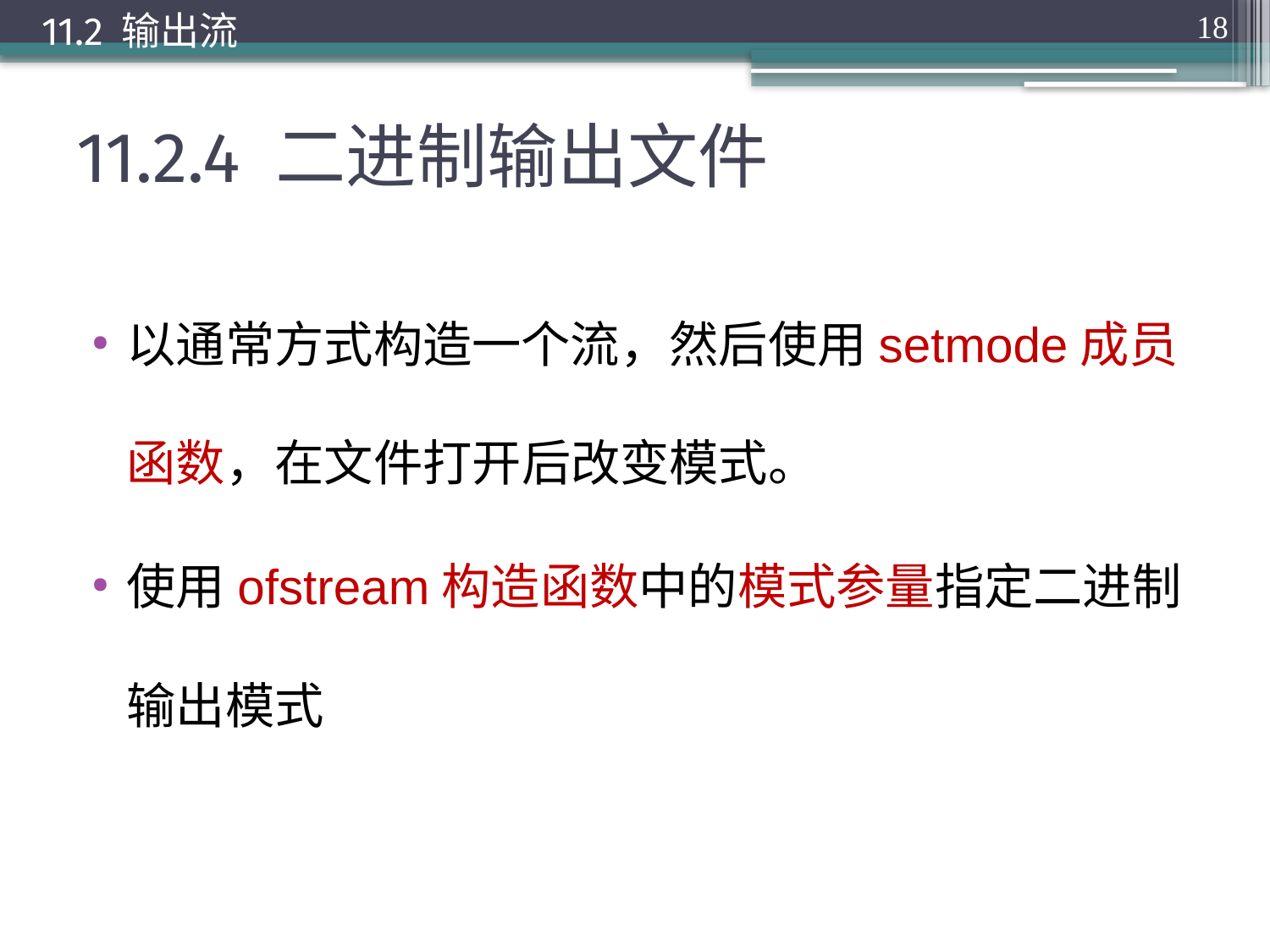

11.2 输出流
18
# 11.2.4 二进制输出文件
以通常方式构造一个流，然后使用setmode成员函数，在文件打开后改变模式。
使用ofstream构造函数中的模式参量指定二进制输出模式